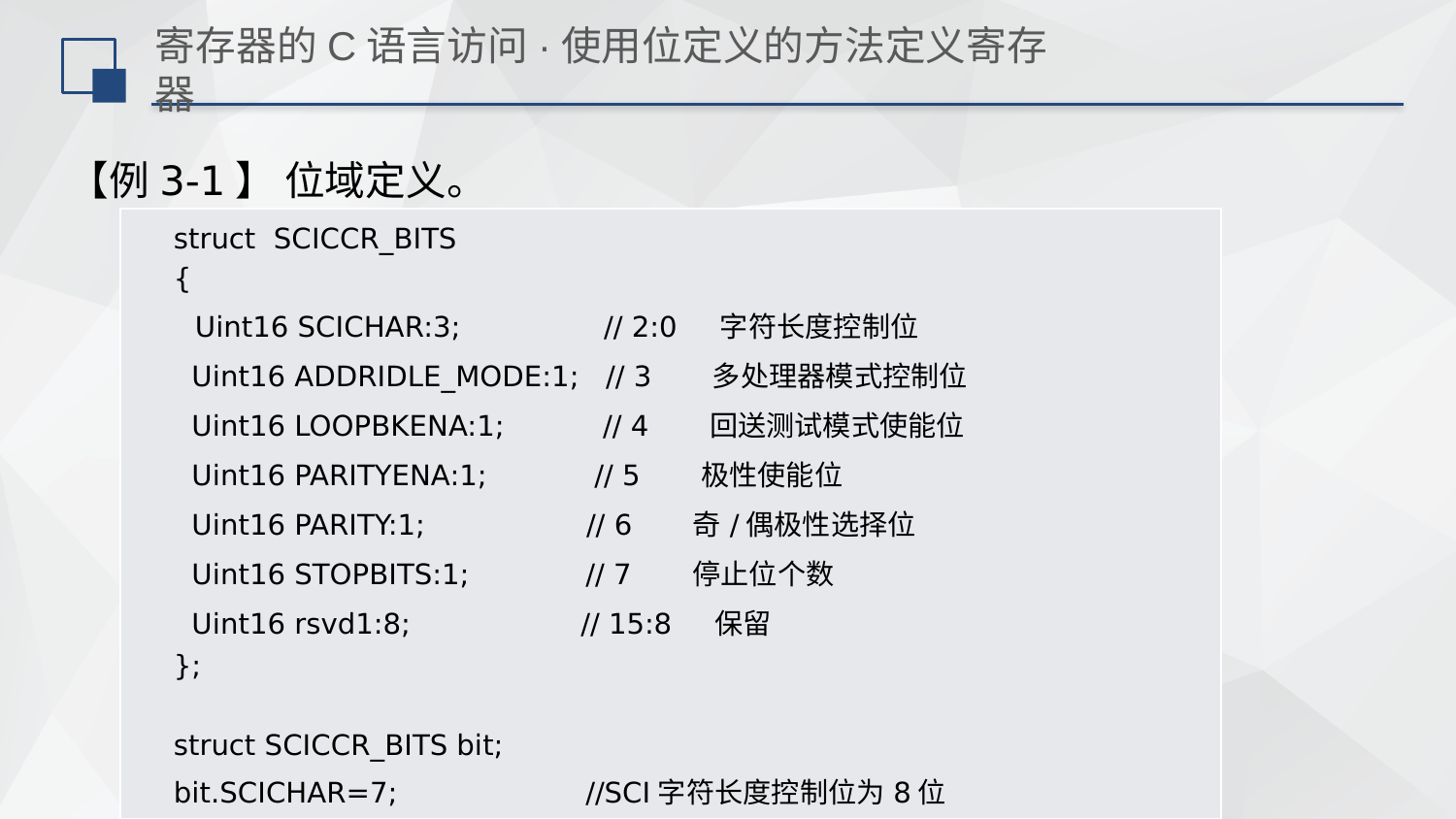

# 寄存器的C语言访问·使用位定义的方法定义寄存器
【例3-1】 位域定义。
| struct  SCICCR\_BITS { Uint16 SCICHAR:3; // 2:0 字符长度控制位 Uint16 ADDRIDLE\_MODE:1; // 3 多处理器模式控制位 Uint16 LOOPBKENA:1; // 4 回送测试模式使能位 Uint16 PARITYENA:1;  // 5 极性使能位 Uint16 PARITY:1;  // 6 奇/偶极性选择位 Uint16 STOPBITS:1;  // 7 停止位个数 Uint16 rsvd1:8;   // 15:8 保留 };   struct SCICCR\_BITS bit; bit.SCICHAR=7; //SCI字符长度控制位为8位 |
| --- |